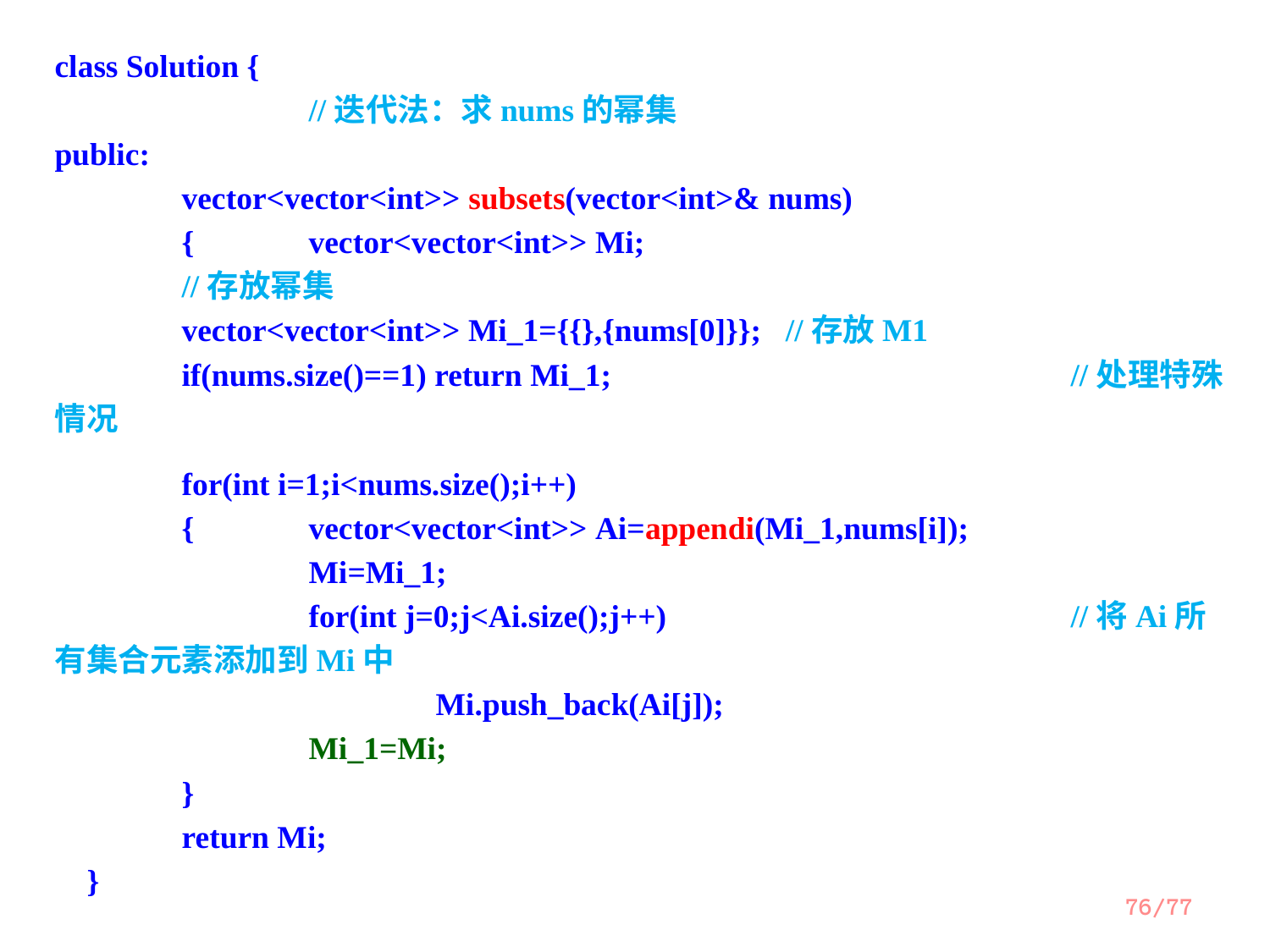

class Solution {			 	   		 				//迭代法：求nums的幂集
public:
    	vector<vector<int>> subsets(vector<int>& nums)
    	{   	vector<vector<int>> Mi;        		    			//存放幂集
        	vector<vector<int>> Mi_1={{},{nums[0]}};   //存放M1
        	if(nums.size()==1) return Mi_1;		    		//处理特殊情况
        	for(int i=1;i<nums.size();i++)
        	{	vector<vector<int>> Ai=appendi(Mi_1,nums[i]);
            		Mi=Mi_1;
            		for(int j=0;j<Ai.size();j++)       	    		//将Ai所有集合元素添加到Mi中
                		Mi.push_back(Ai[j]);
            		Mi_1=Mi;
        	}
        	return Mi;
    }
76/77